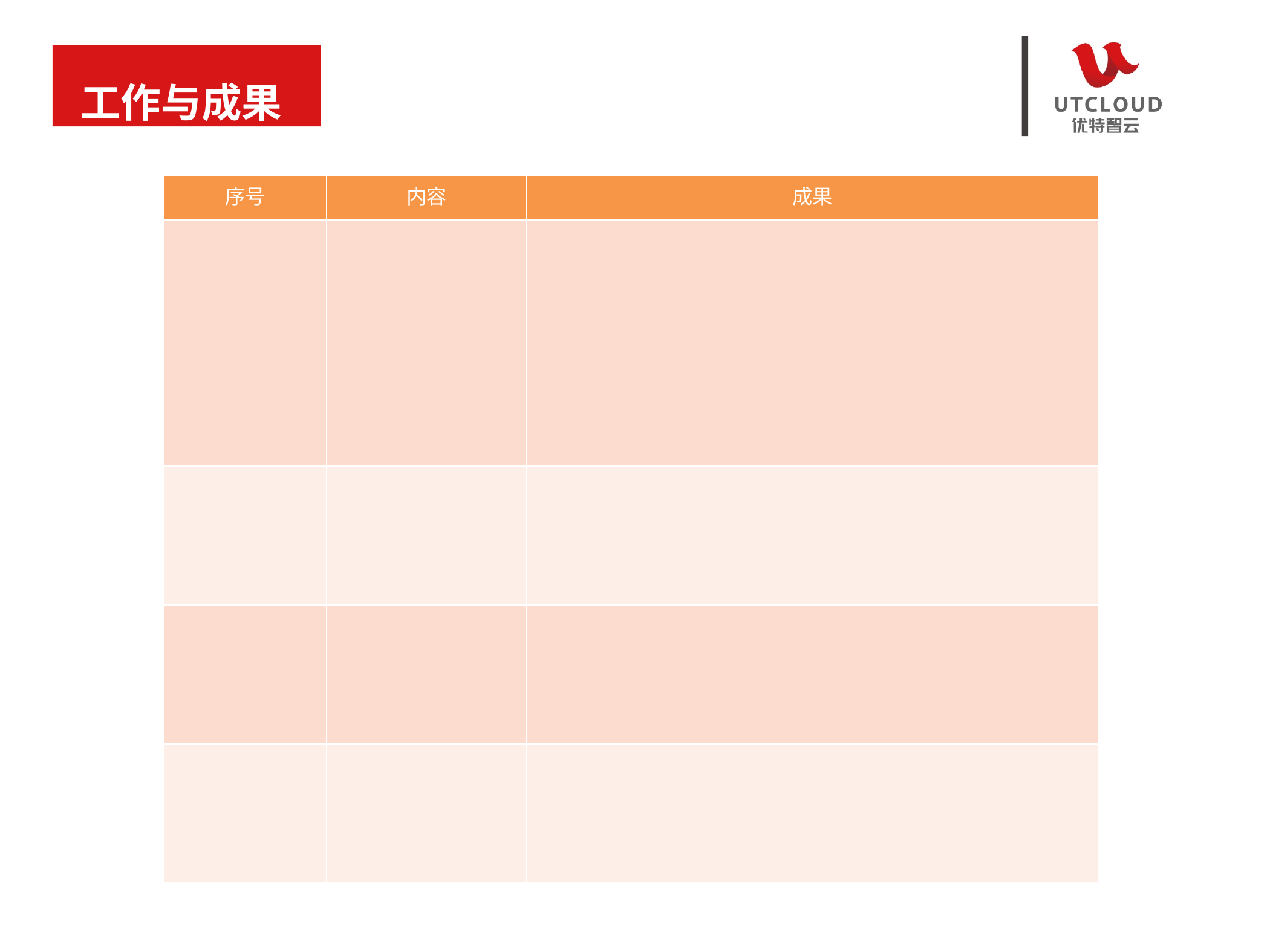

工作与成果

| 序号 | 内容 | 成果 |
| --- | --- | --- |
|  |  |  |
|  |  |  |
|  |  |  |
|  |  |  |